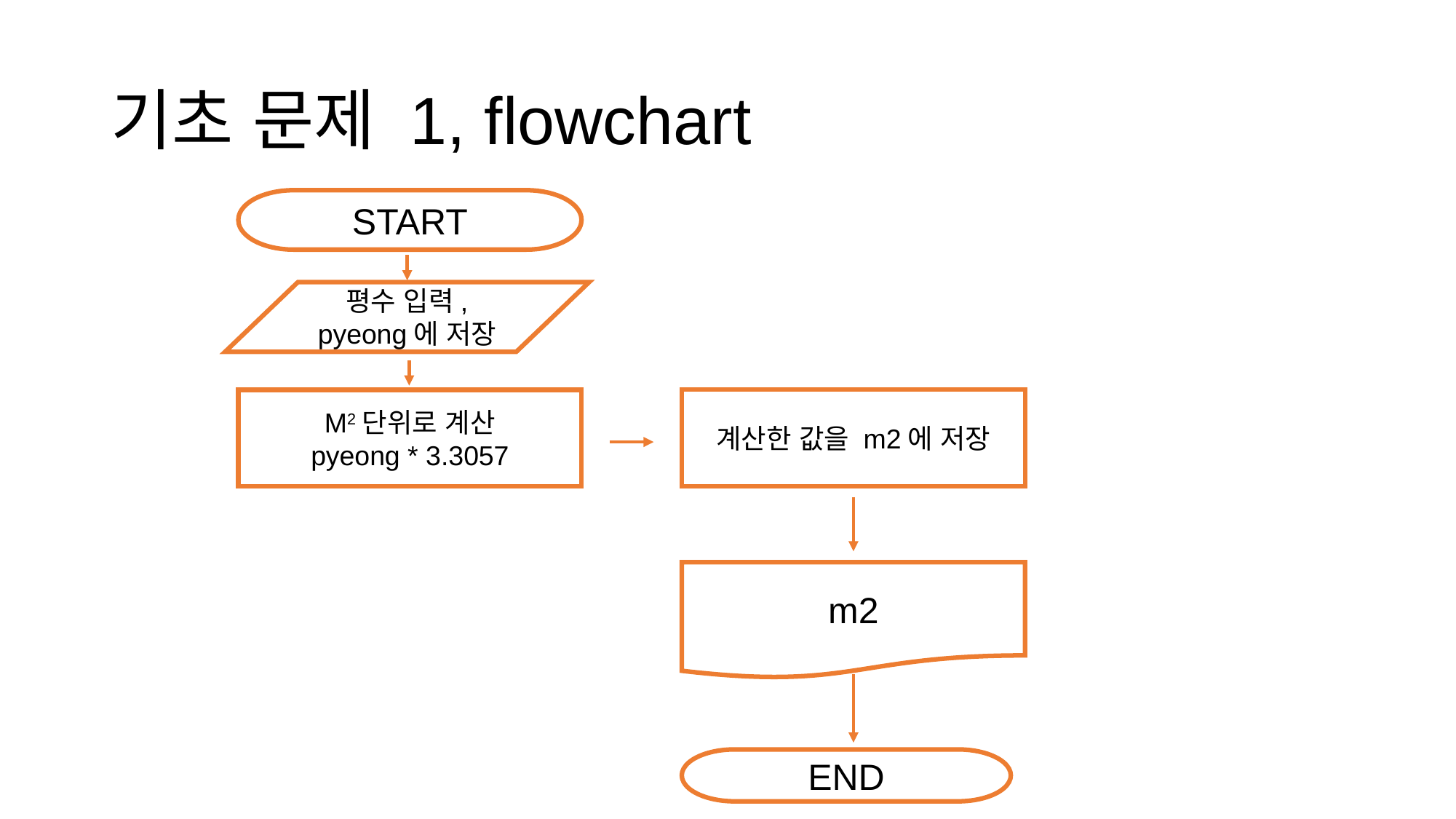

# 기초 문제 1, flowchart
START
평수 입력, pyeong에 저장
m2
END
계산한 값을 m2에 저장
M2단위로 계산
pyeong * 3.3057